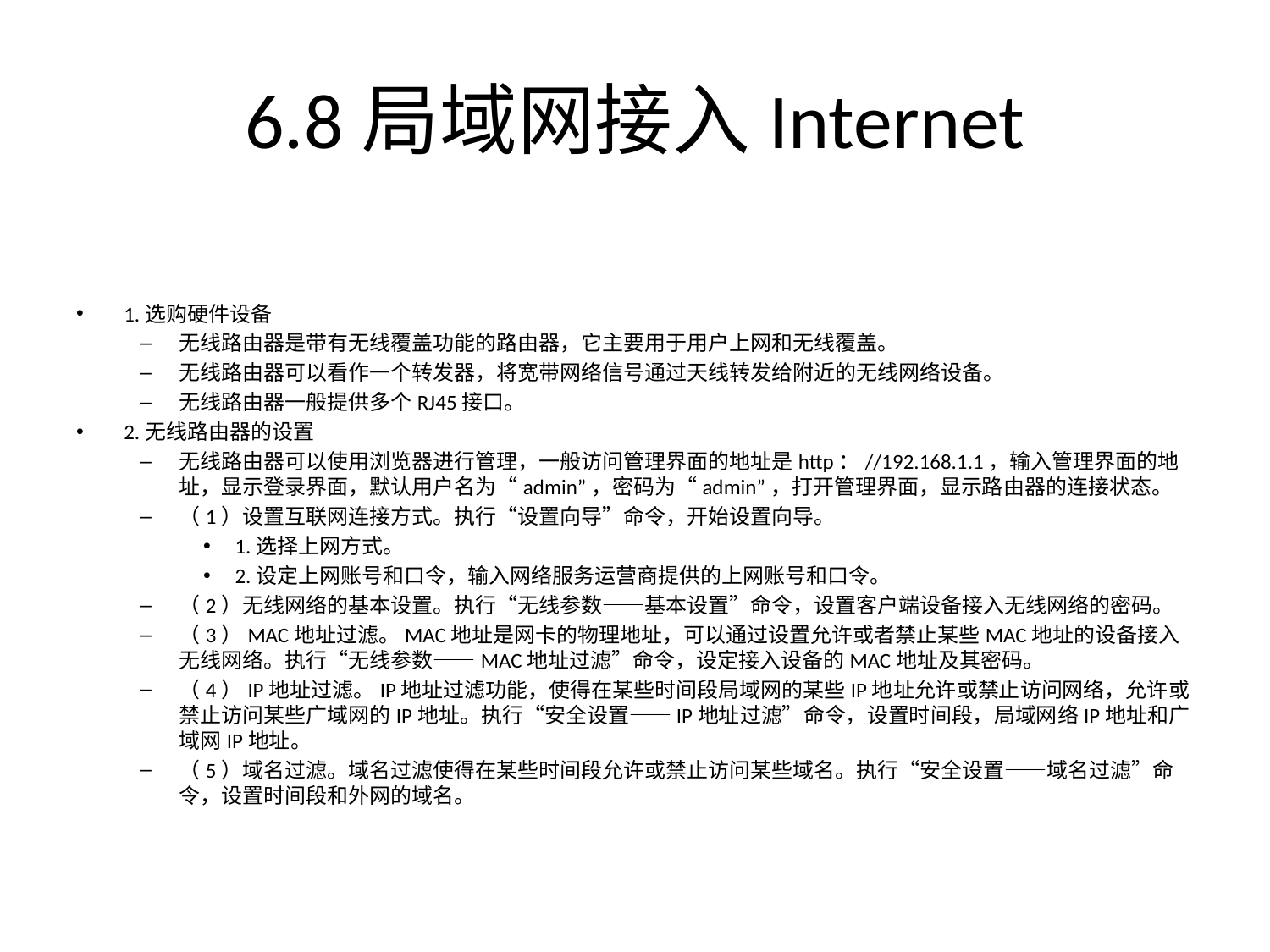

# 6.8局域网接入Internet

1.选购硬件设备
无线路由器是带有无线覆盖功能的路由器，它主要用于用户上网和无线覆盖。
无线路由器可以看作一个转发器，将宽带网络信号通过天线转发给附近的无线网络设备。
无线路由器一般提供多个RJ45接口。
2.无线路由器的设置
无线路由器可以使用浏览器进行管理，一般访问管理界面的地址是http：//192.168.1.1，输入管理界面的地址，显示登录界面，默认用户名为“admin”，密码为“admin”，打开管理界面，显示路由器的连接状态。
（1）设置互联网连接方式。执行“设置向导”命令，开始设置向导。
1.选择上网方式。
2.设定上网账号和口令，输入网络服务运营商提供的上网账号和口令。
（2）无线网络的基本设置。执行“无线参数——基本设置”命令，设置客户端设备接入无线网络的密码。
（3）MAC地址过滤。MAC地址是网卡的物理地址，可以通过设置允许或者禁止某些MAC地址的设备接入无线网络。执行“无线参数——MAC地址过滤”命令，设定接入设备的MAC地址及其密码。
（4）IP地址过滤。IP地址过滤功能，使得在某些时间段局域网的某些IP地址允许或禁止访问网络，允许或禁止访问某些广域网的IP地址。执行“安全设置——IP地址过滤”命令，设置时间段，局域网络IP地址和广域网IP地址。
（5）域名过滤。域名过滤使得在某些时间段允许或禁止访问某些域名。执行“安全设置——域名过滤”命令，设置时间段和外网的域名。